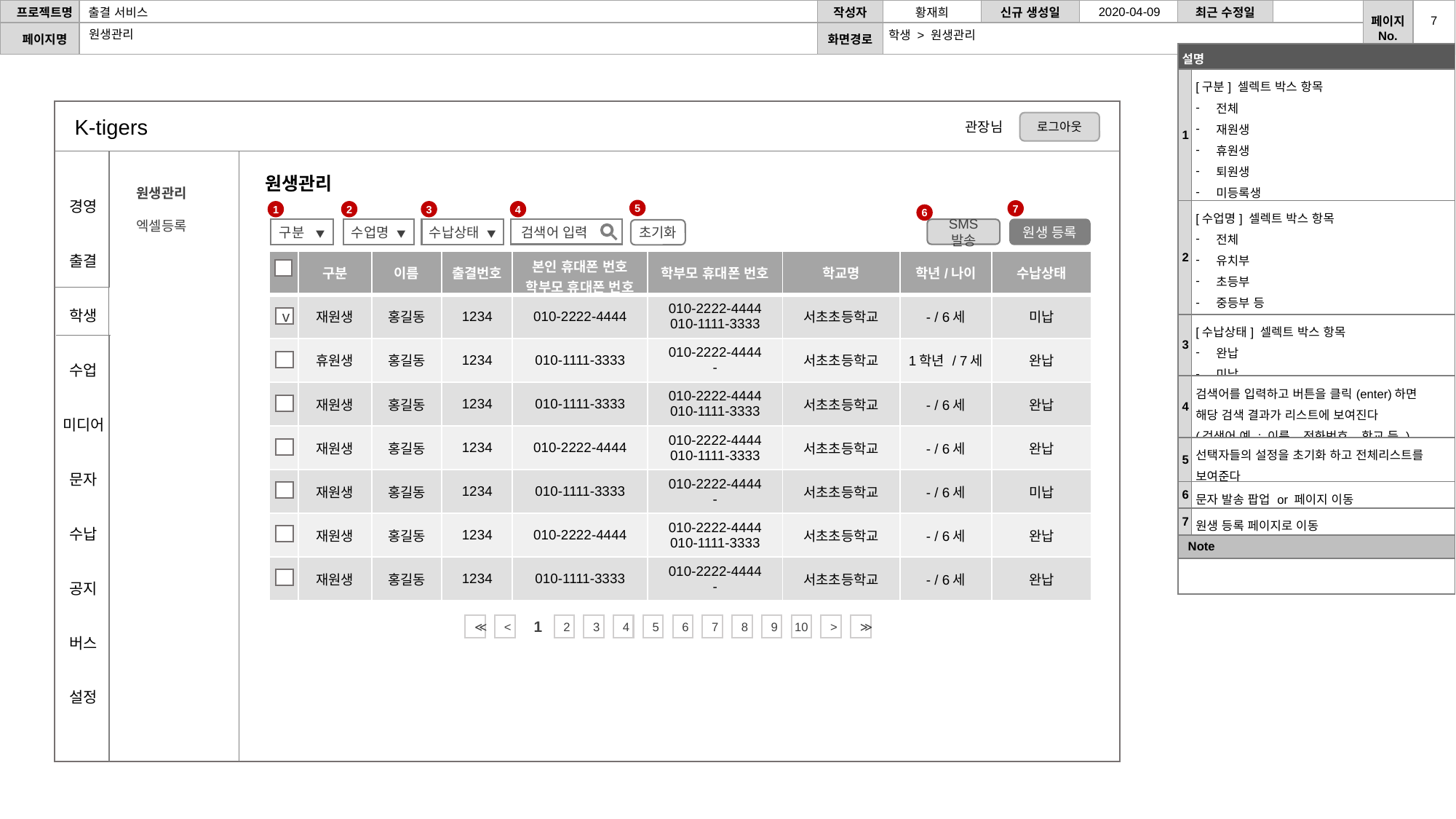

2020-04-09
7
원생관리
학생 > 원생관리
| 설명 |  |
| --- | --- |
| 1 | [구분] 셀렉트 박스 항목 전체 재원생 휴원생 퇴원생 미등록생 항목을 선택하면 리스트에 바로 적용되어 보여진다 |
| 2 | [수업명] 셀렉트 박스 항목 전체 유치부 초등부 중등부 등 항목을 선택하면 리스트에 바로 적용되어 보여진다 |
| 3 | [수납상태] 셀렉트 박스 항목 완납 미납 |
| 4 | 검색어를 입력하고 버튼을 클릭(enter)하면 해당 검색 결과가 리스트에 보여진다 (검색어 예 : 이름, 전화번호, 학교 등 ) |
| 5 | 선택자들의 설정을 초기화 하고 전체리스트를 보여준다 |
| 6 | 문자 발송 팝업 or 페이지 이동 |
| 7 | 원생 등록 페이지로 이동 |
| Note |  |
|  |  |

K-tigers
로그아웃
관장님
원생관리
원생관리

엑셀등록
경영

출결

학생

수업

미디어

문자

수납

공지

버스

설정

5
7
1
2
3
4
6
SMS 발송
구분   ▼
수업명  ▼
수납상태  ▼
  검색어 입력
원생 등록
초기화

|  | 구분 | 이름 | 출결번호 | 본인 휴대폰 번호 학부모 휴대폰 번호 | 학부모 휴대폰 번호 | 학교명 | 학년/나이 | 수납상태 |
| --- | --- | --- | --- | --- | --- | --- | --- | --- |
|  | 재원생 | 홍길동 | 1234 | 010-2222-4444 | 010-2222-4444 010-1111-3333 | 서초초등학교 | - / 6세 | 미납 |
|  | 휴원생 | 홍길동 | 1234 | 010-1111-3333 | 010-2222-4444 - | 서초초등학교 | 1학년 / 7세 | 완납 |
|  | 재원생 | 홍길동 | 1234 | 010-1111-3333 | 010-2222-4444 010-1111-3333 | 서초초등학교 | - / 6세 | 완납 |
|  | 재원생 | 홍길동 | 1234 | 010-2222-4444 | 010-2222-4444 010-1111-3333 | 서초초등학교 | - / 6세 | 완납 |
|  | 재원생 | 홍길동 | 1234 | 010-1111-3333 | 010-2222-4444 - | 서초초등학교 | - / 6세 | 미납 |
|  | 재원생 | 홍길동 | 1234 | 010-2222-4444 | 010-2222-4444 010-1111-3333 | 서초초등학교 | - / 6세 | 완납 |
|  | 재원생 | 홍길동 | 1234 | 010-1111-3333 | 010-2222-4444 - | 서초초등학교 | - / 6세 | 완납 |

v

≪
<
1
2
3
4
5
6
7
8
9
10
>
≫